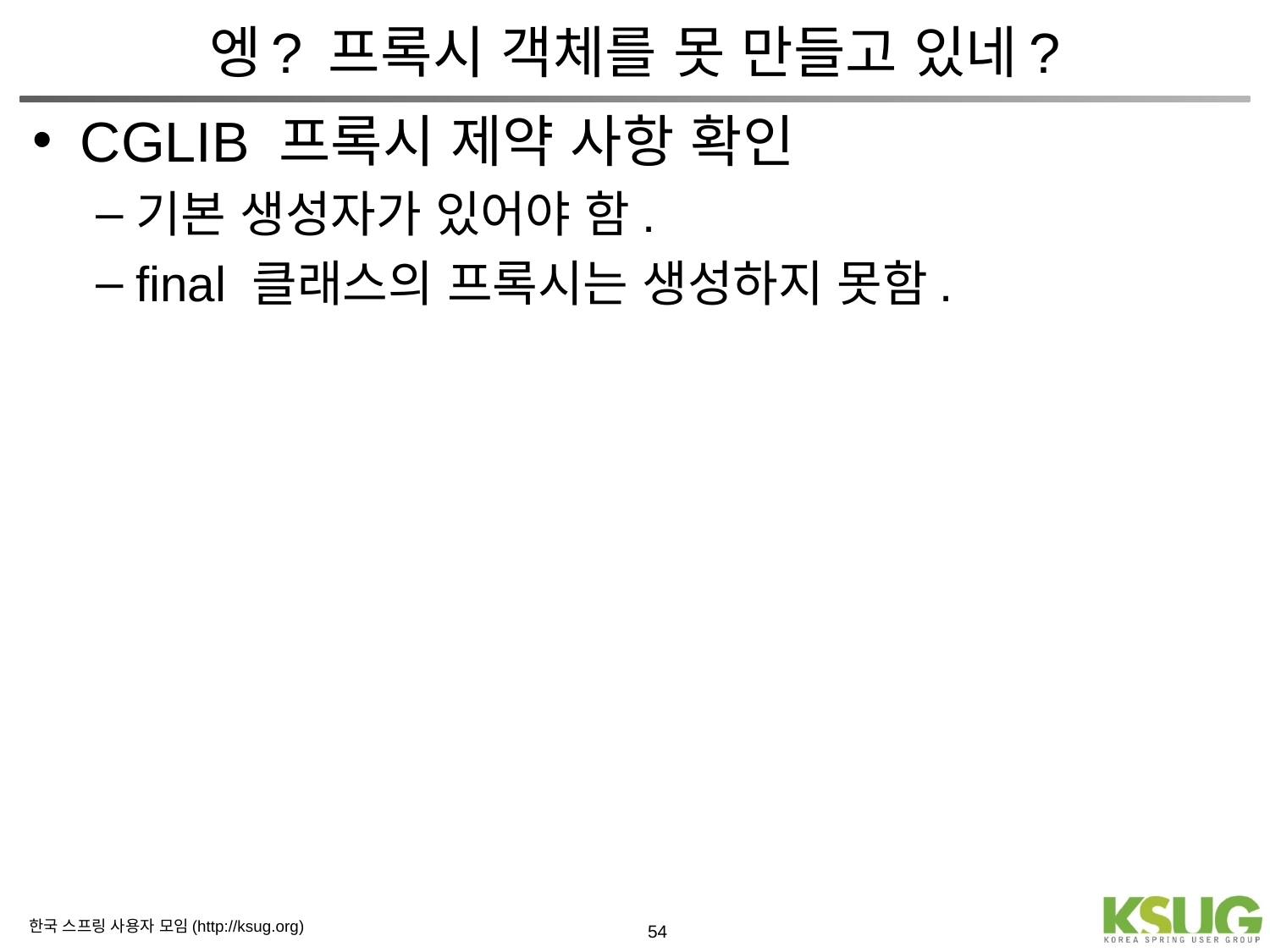

# 엥? 프록시 객체를 못 만들고 있네?
CGLIB 프록시 제약 사항 확인
기본 생성자가 있어야 함.
final 클래스의 프록시는 생성하지 못함.